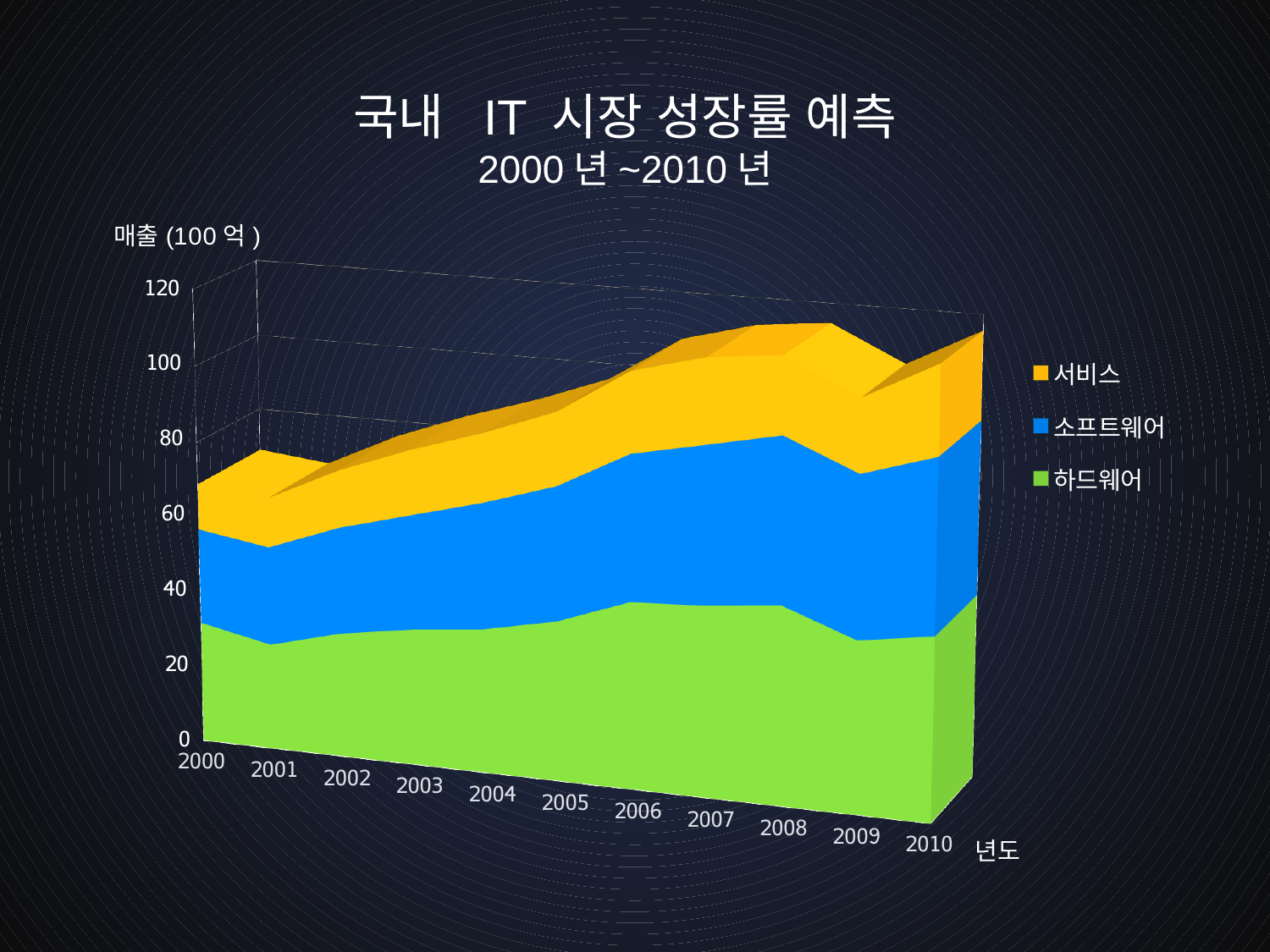

국내  IT 시장 성장률 예측
2000년~2010년

[unsupported chart]